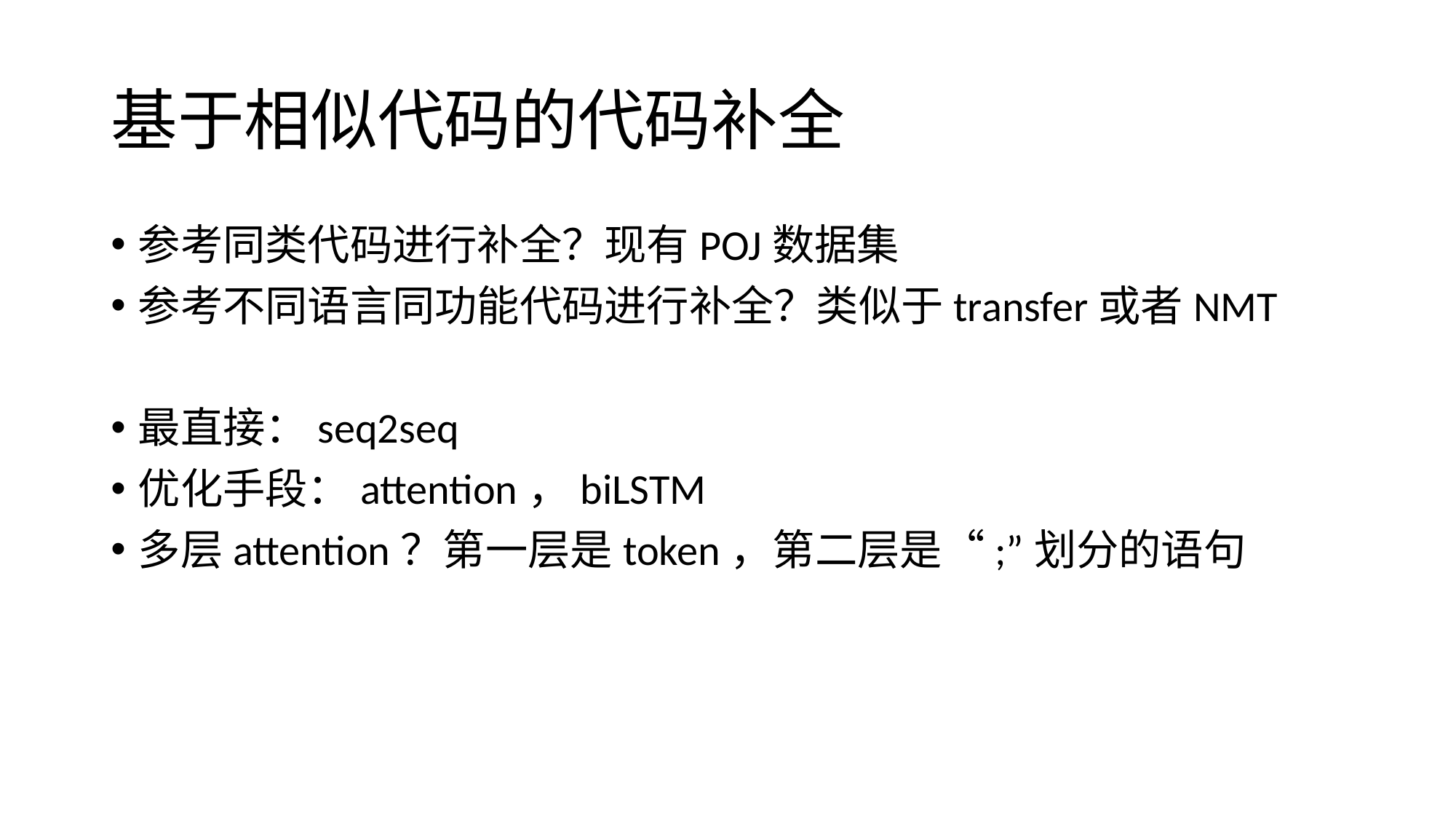

# 基于相似代码的代码补全
参考同类代码进行补全？现有POJ数据集
参考不同语言同功能代码进行补全？类似于transfer或者NMT

最直接：seq2seq
优化手段：attention，biLSTM
多层attention？第一层是token，第二层是“;”划分的语句